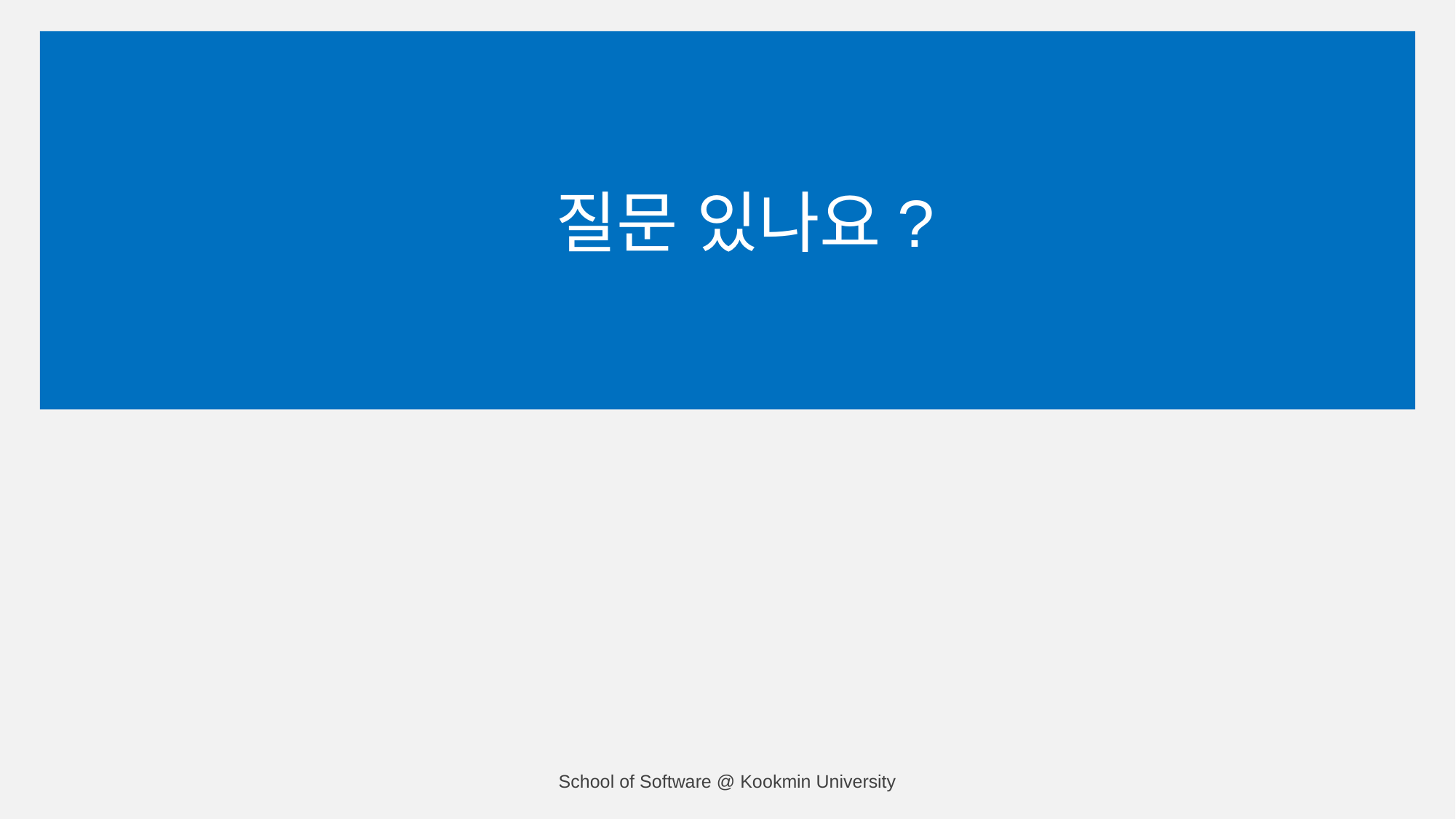

# 질문 있나요?

School of Software @ Kookmin University